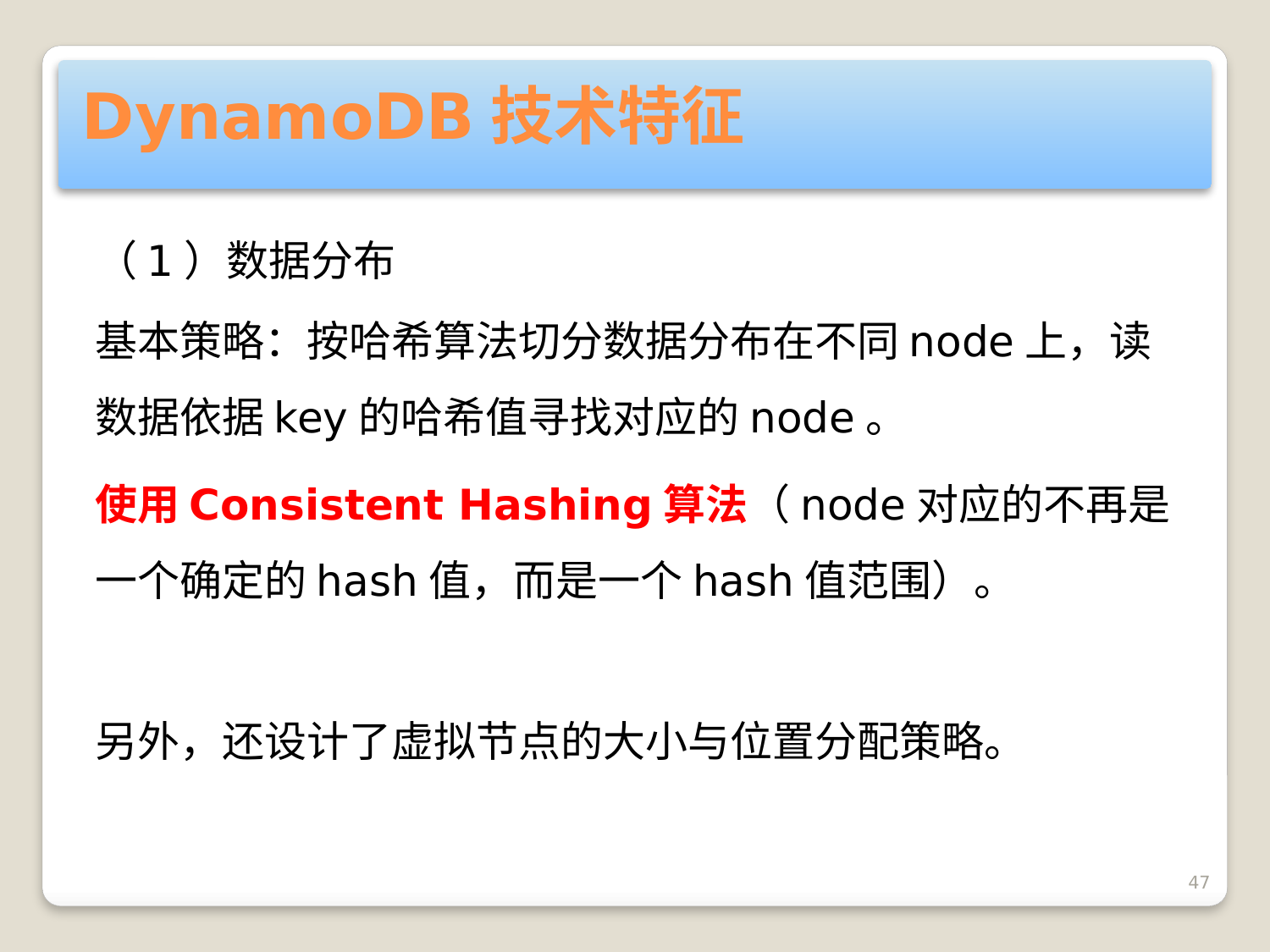

# DynamoDB技术特征
（1）数据分布
基本策略：按哈希算法切分数据分布在不同node上，读数据依据key的哈希值寻找对应的node。
使用Consistent Hashing算法（node对应的不再是一个确定的hash值，而是一个hash值范围）。

另外，还设计了虚拟节点的大小与位置分配策略。

47